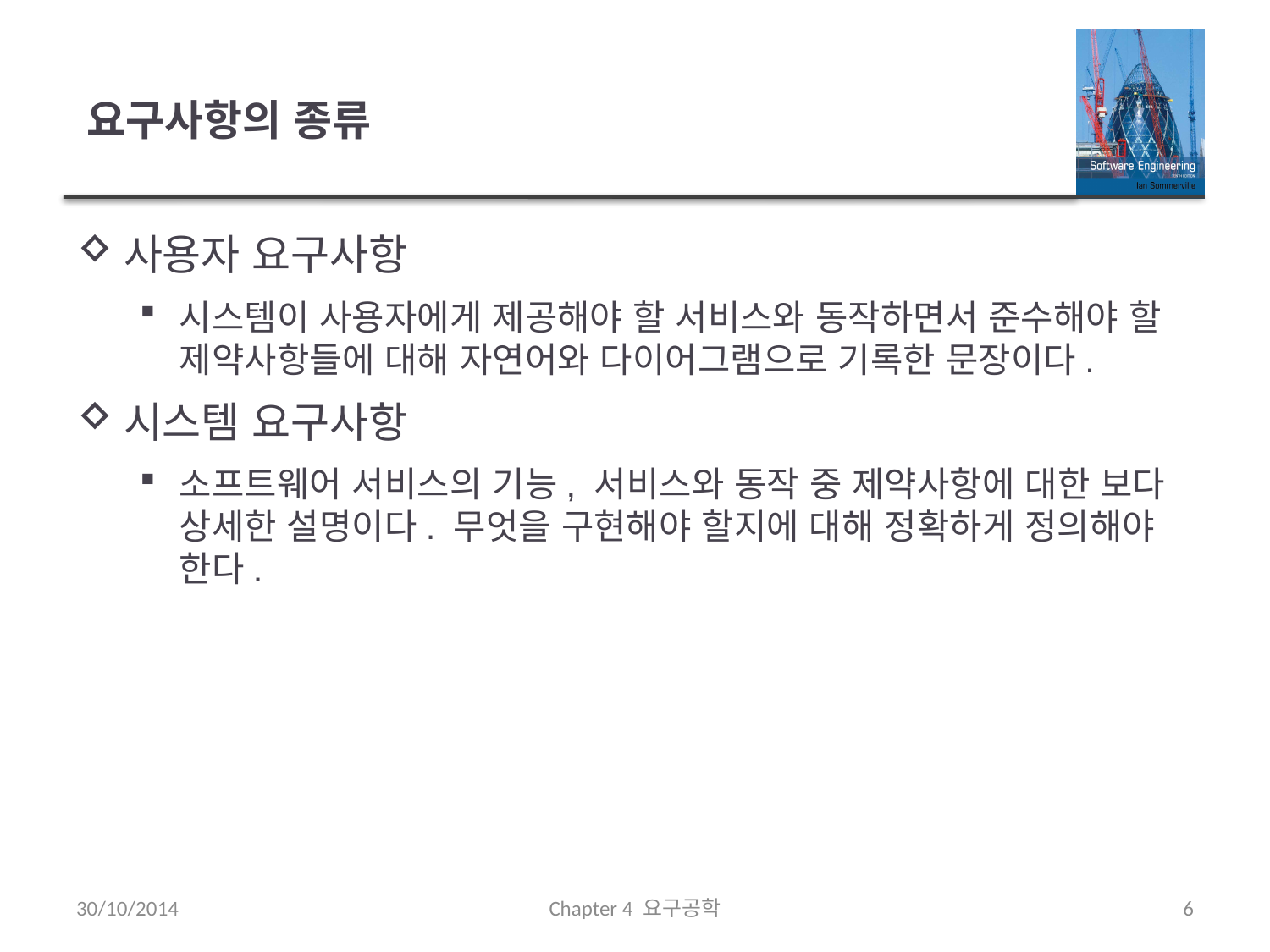

# 요구사항의 종류
사용자 요구사항
시스템이 사용자에게 제공해야 할 서비스와 동작하면서 준수해야 할 제약사항들에 대해 자연어와 다이어그램으로 기록한 문장이다.
시스템 요구사항
소프트웨어 서비스의 기능, 서비스와 동작 중 제약사항에 대한 보다 상세한 설명이다. 무엇을 구현해야 할지에 대해 정확하게 정의해야 한다.
30/10/2014
Chapter 4 요구공학
6